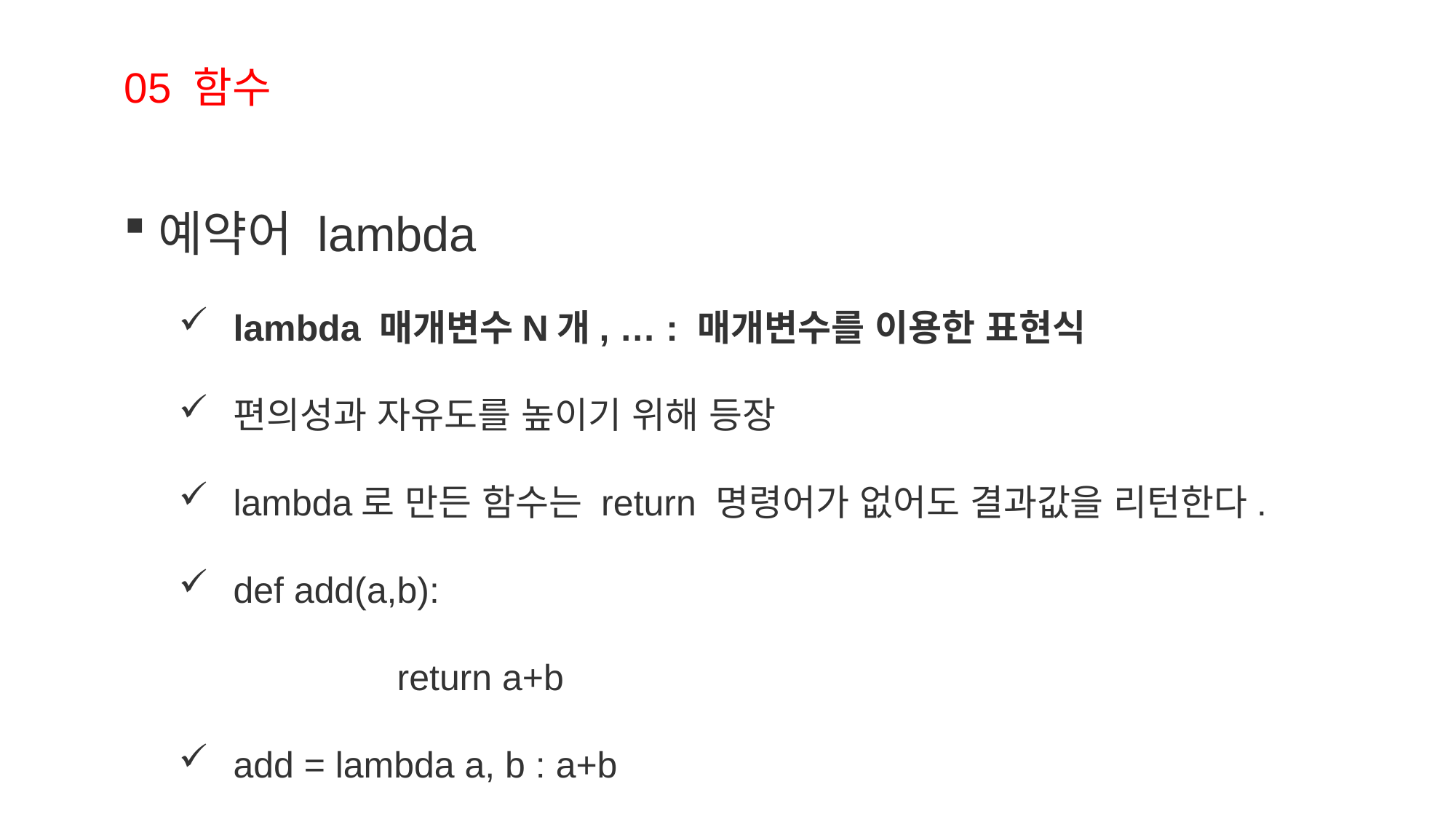

05 함수
예약어 lambda
lambda 매개변수N개, … : 매개변수를 이용한 표현식
편의성과 자유도를 높이기 위해 등장
lambda로 만든 함수는 return 명령어가 없어도 결과값을 리턴한다.
def add(a,b):
		return a+b
add = lambda a, b : a+b